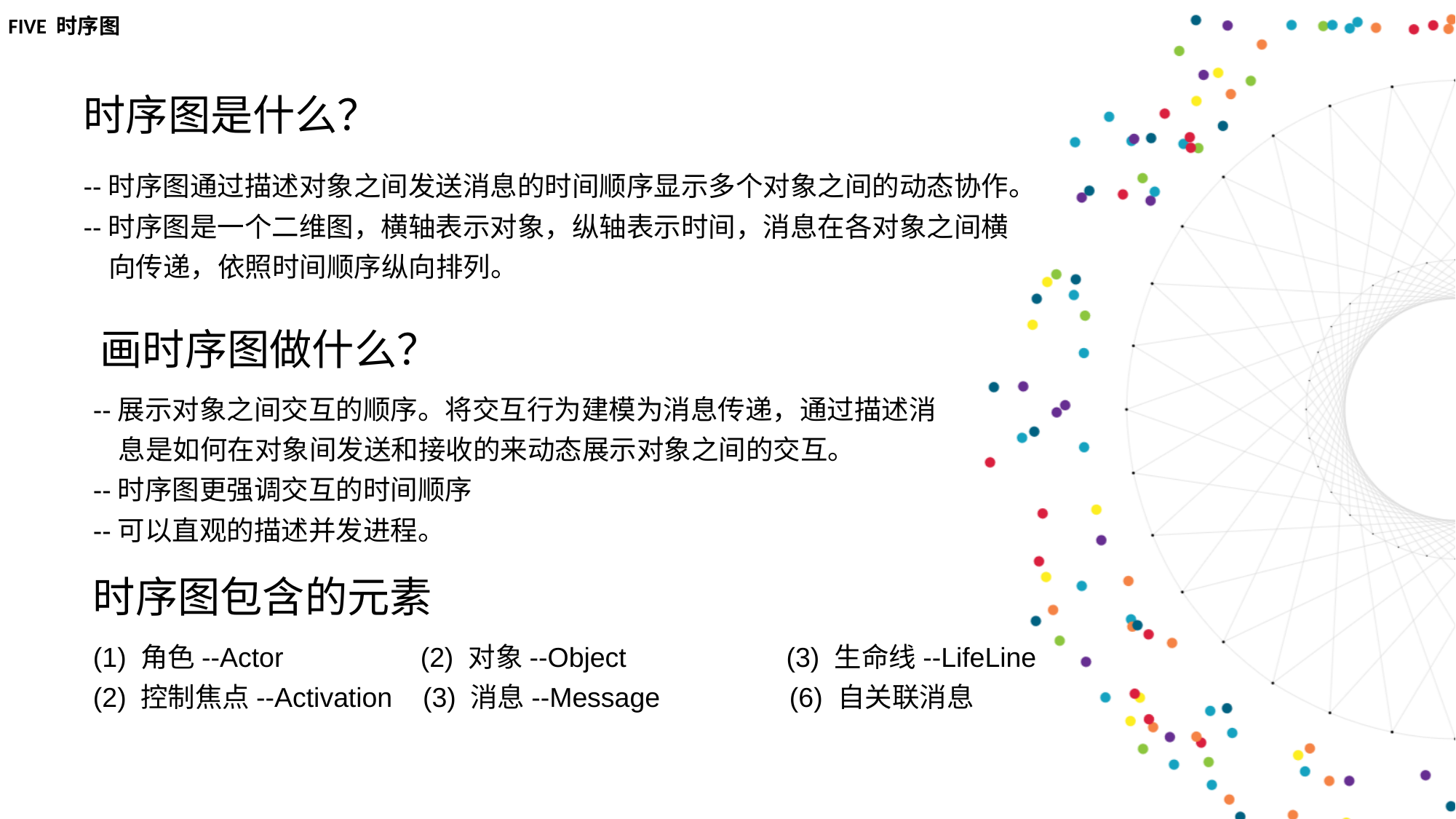

FIVE 时序图
时序图是什么？
--时序图通过描述对象之间发送消息的时间顺序显示多个对象之间的动态协作。
--时序图是一个二维图，横轴表示对象，纵轴表示时间，消息在各对象之间横
   向传递，依照时间顺序纵向排列。
画时序图做什么？
--展示对象之间交互的顺序。将交互行为建模为消息传递，通过描述消
   息是如何在对象间发送和接收的来动态展示对象之间的交互。
--时序图更强调交互的时间顺序
--可以直观的描述并发进程。
时序图包含的元素
(1) 角色--Actor                  (2) 对象--Object                     (3) 生命线--LifeLine
(2) 控制焦点--Activation    (3) 消息--Message                 (6) 自关联消息